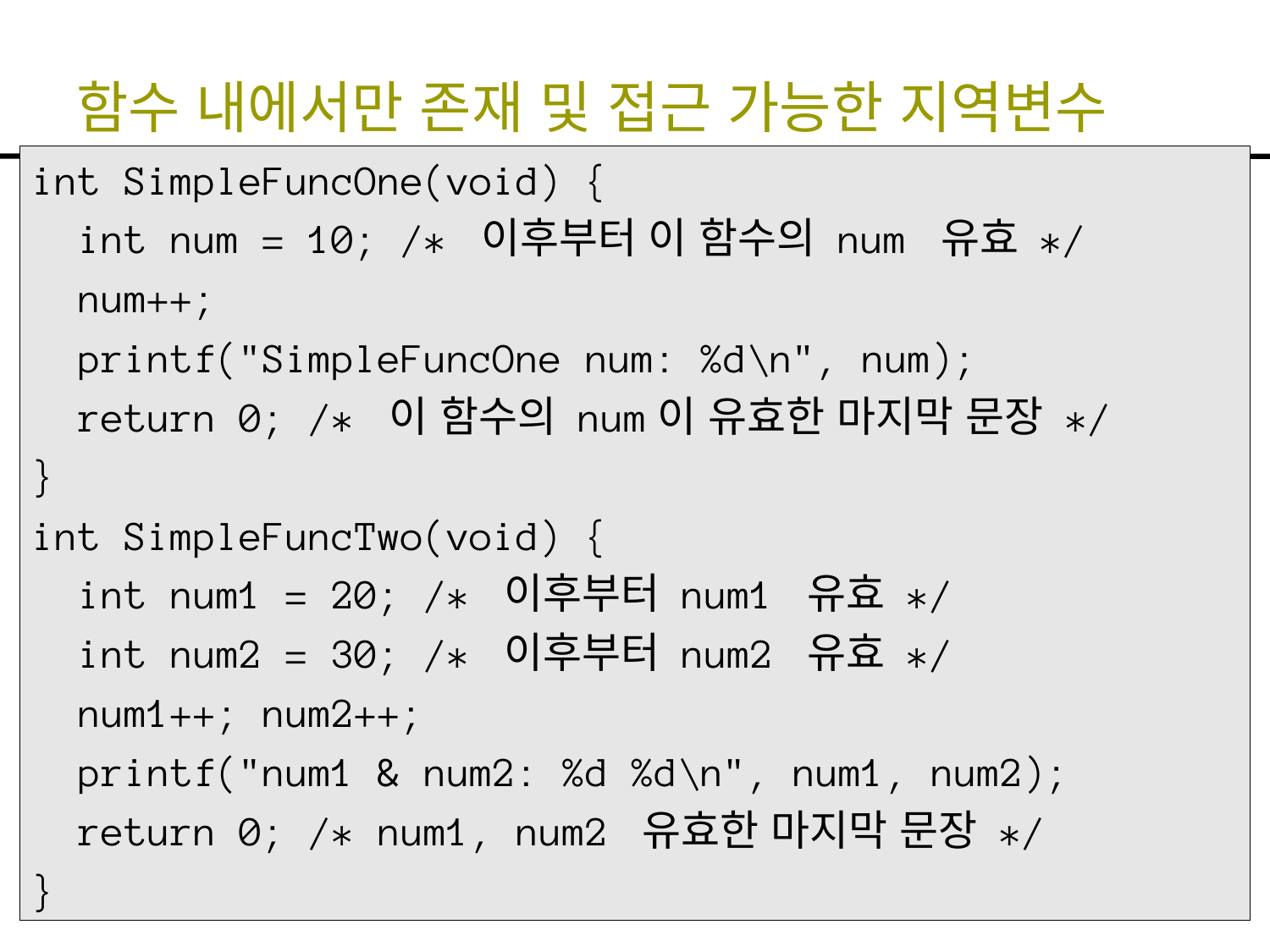

# 함수 내에서만 존재 및 접근 가능한 지역변수
int SimpleFuncOne(void) {
  int num = 10; /* 이후부터 이 함수의 num 유효 */
  num++;
  printf("SimpleFuncOne num: %d\n", num);
  return 0; /* 이 함수의 num이 유효한 마지막 문장 */
}
int SimpleFuncTwo(void) {
  int num1 = 20; /* 이후부터 num1 유효 */
  int num2 = 30; /* 이후부터 num2 유효 */
  num1++; num2++;
  printf("num1 & num2: %d %d\n", num1, num2);
  return 0; /* num1, num2 유효한 마지막 문장 */
}